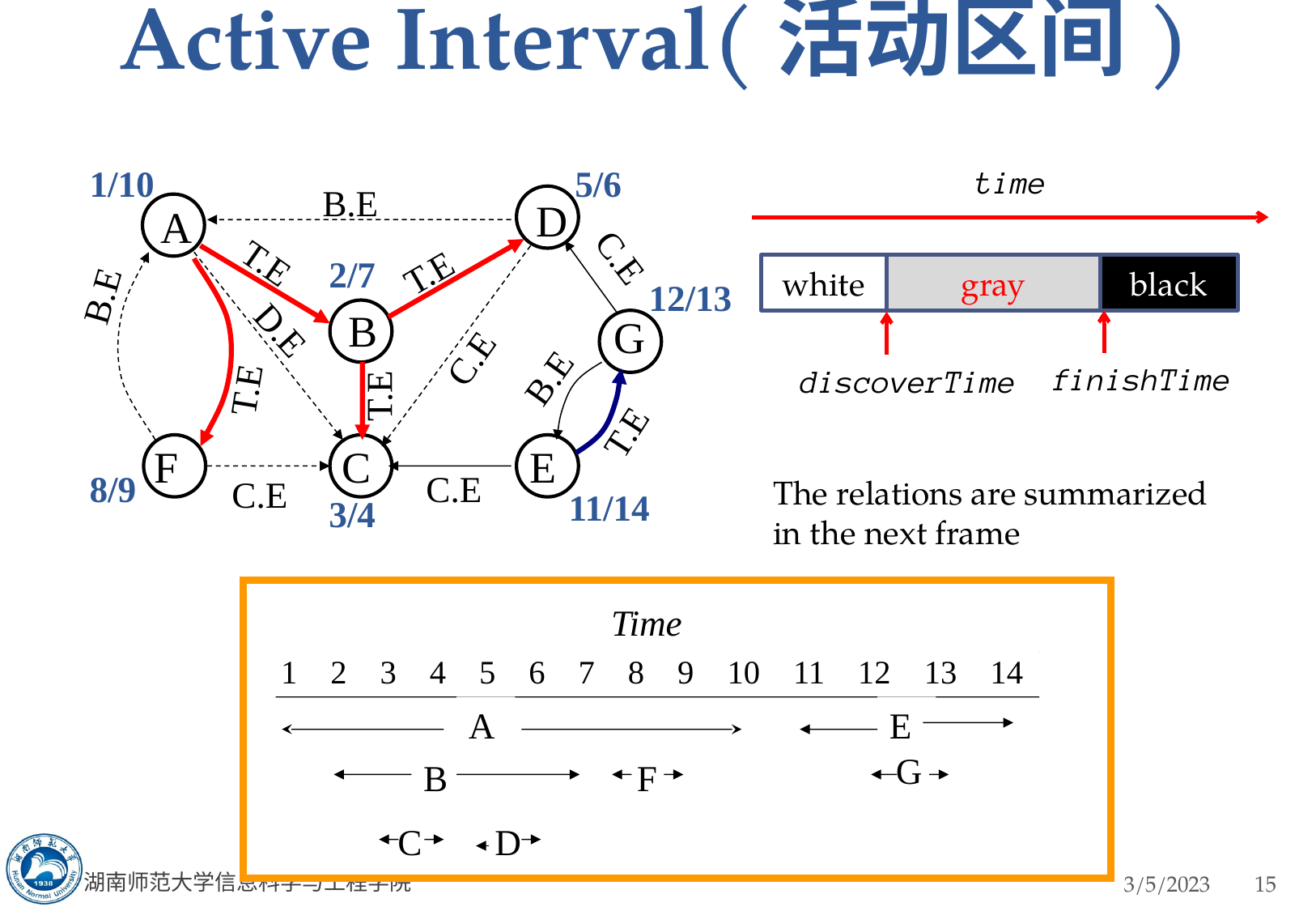

# Active Interval(活动区间)
1/10
5/6
B.E

D
A

T.E

C.E

2/7

T.E
B.E

12/13
B

G

D.E
C.E
B.E
T.E
T.E

T.E
F
C
E

8/9
C.E

C.E

11/14
3/4
time
white
gray
black
finishTime
discoverTime
The relations are summarized in the next frame

Time
1    2    3    4    5    6    7    8    9    10    11    12    13    14

A
E

G
B
F

C
D

湖南师范大学信息科学与工程学院
3/5/2023
15